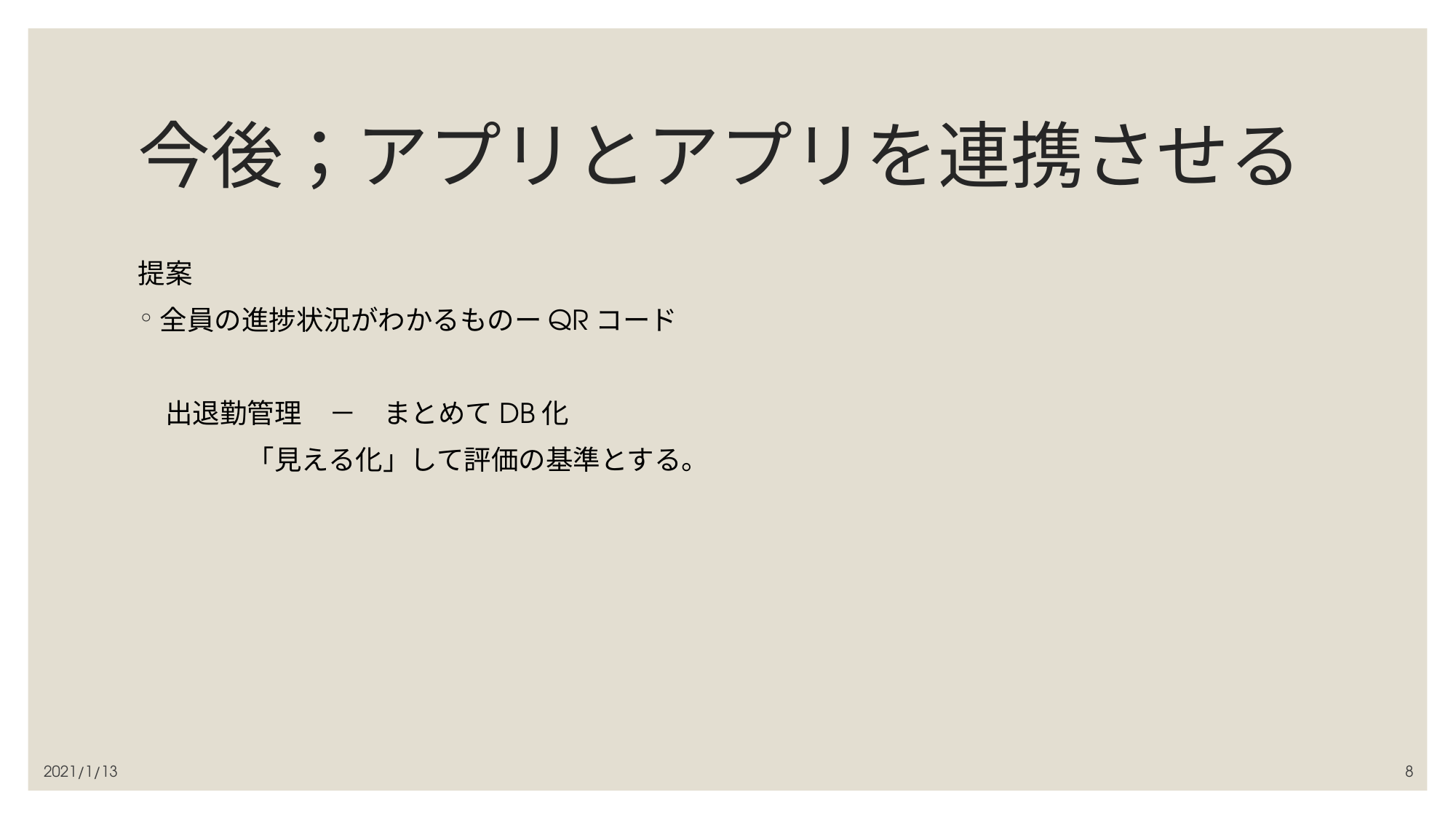

# 今後；アプリとアプリを連携させる
提案
全員の進捗状況がわかるものーQRコード

　出退勤管理　－　まとめてDB化
	「見える化」して評価の基準とする。

2021/1/13

8